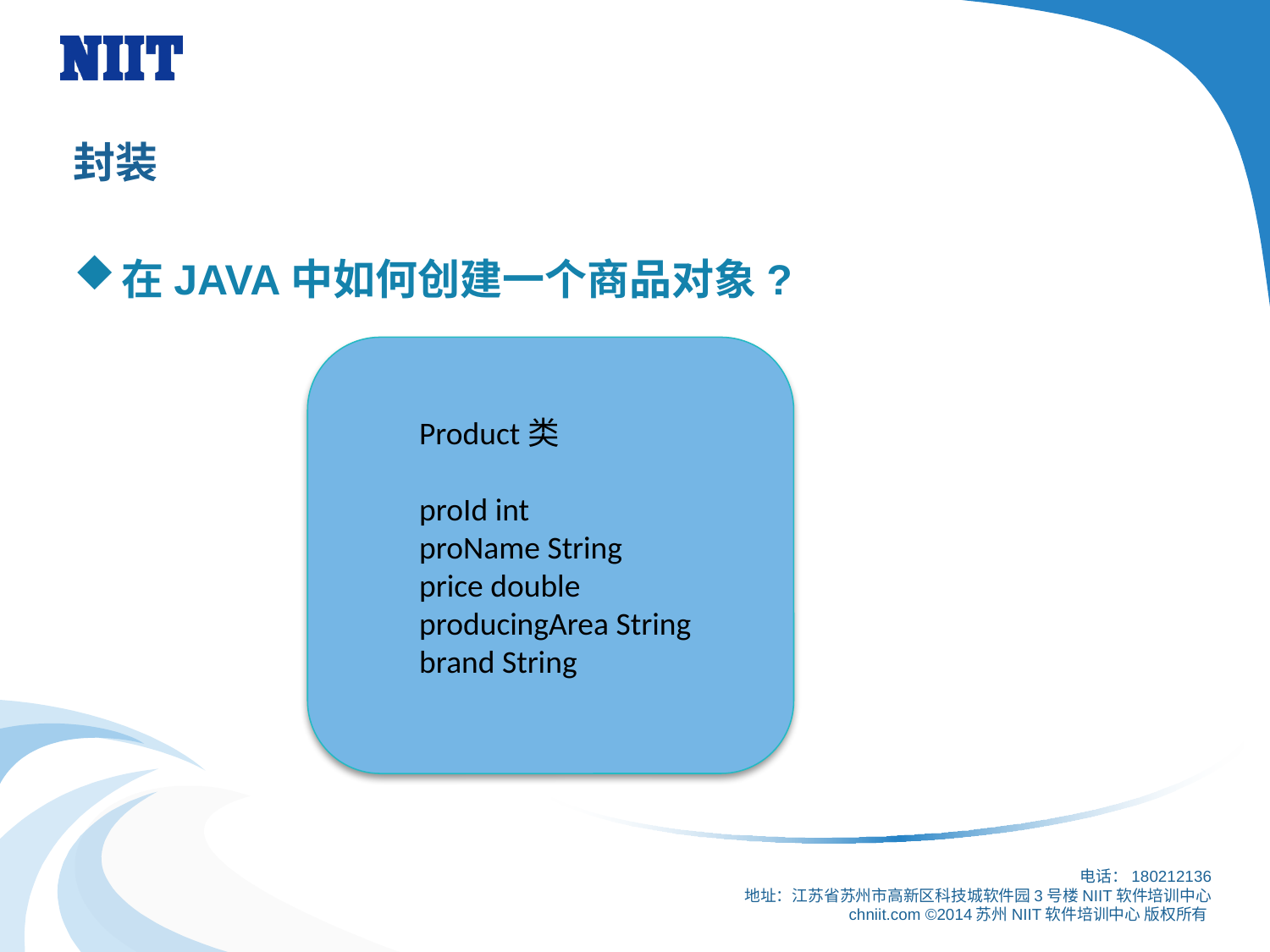

# 封装
在JAVA中如何创建一个商品对象?

Product类

proId int
proName String
price double
producingArea String
brand String